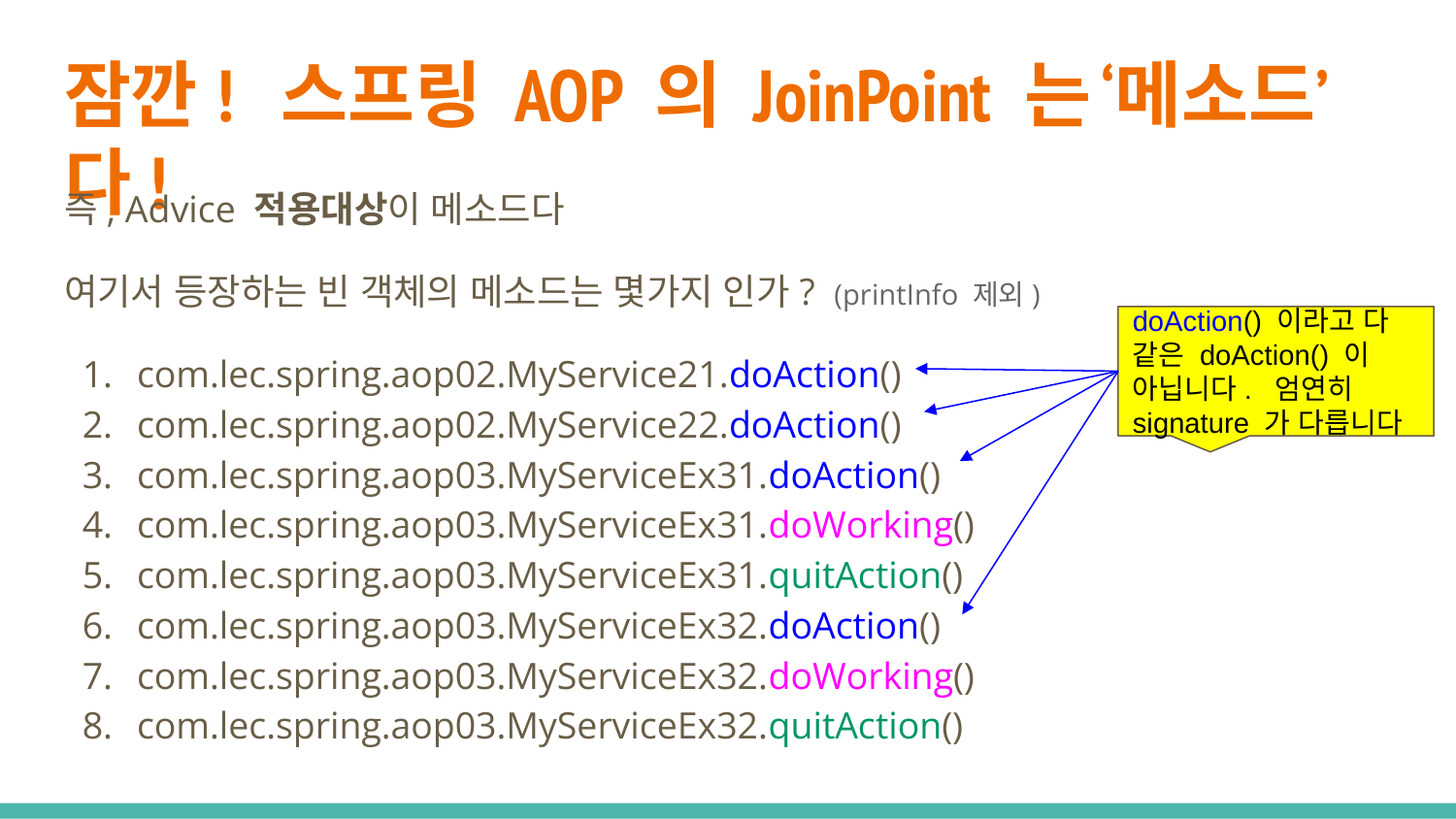

# 잠깐!  스프링 AOP 의 JoinPoint 는 ‘메소드’다!
즉, Advice 적용대상이 메소드다
여기서 등장하는 빈 객체의 메소드는 몇가지 인가?  (printInfo 제외)
com.lec.spring.aop02.MyService21.doAction()
com.lec.spring.aop02.MyService22.doAction()
com.lec.spring.aop03.MyServiceEx31.doAction()
com.lec.spring.aop03.MyServiceEx31.doWorking()
com.lec.spring.aop03.MyServiceEx31.quitAction()
com.lec.spring.aop03.MyServiceEx32.doAction()
com.lec.spring.aop03.MyServiceEx32.doWorking()
com.lec.spring.aop03.MyServiceEx32.quitAction()
doAction() 이라고 다 같은 doAction() 이 아닙니다.  엄연히 signature 가 다릅니다